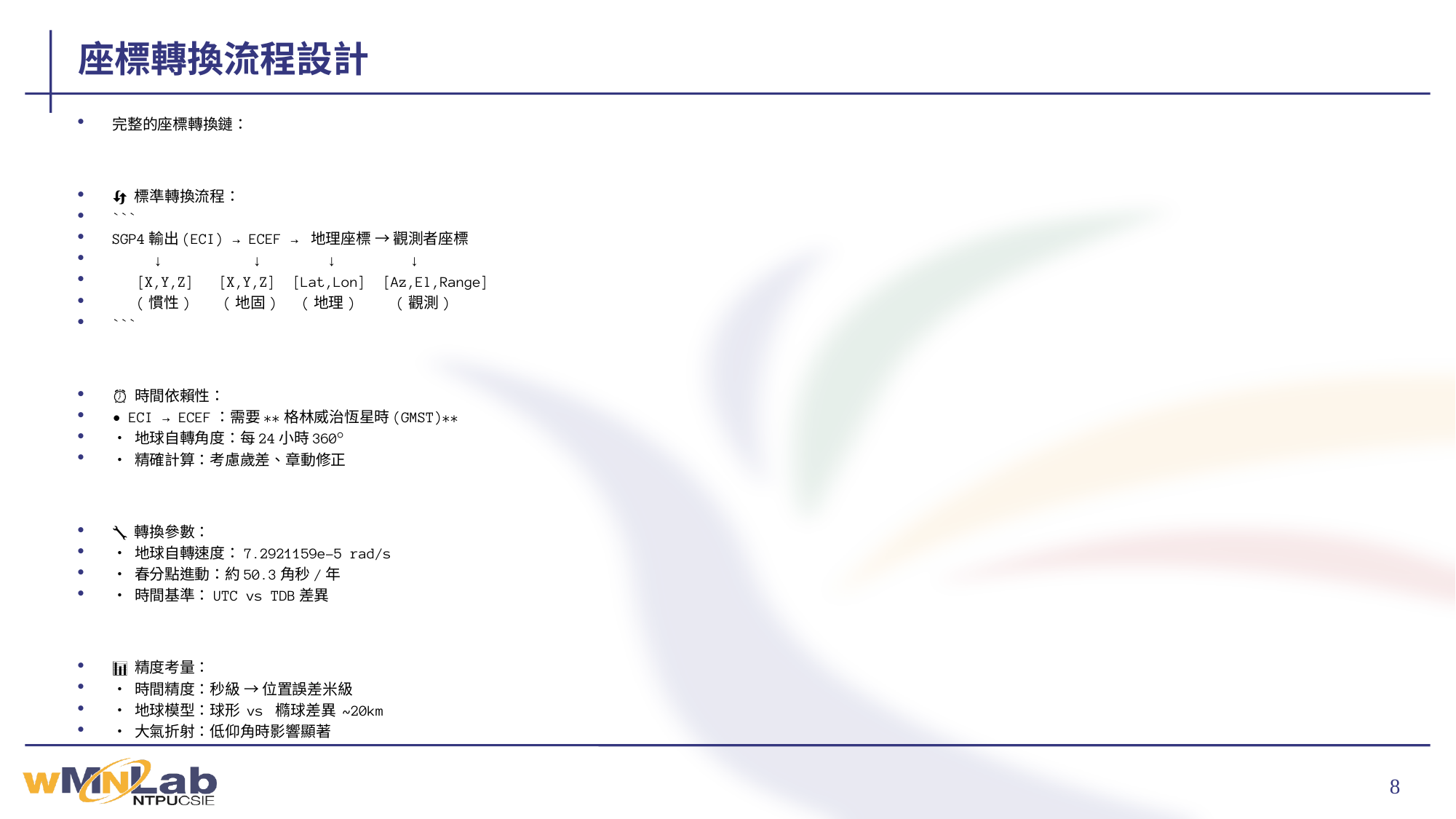

# 座標轉換流程設計
完整的座標轉換鏈：

🔄 標準轉換流程：
```
SGP4輸出(ECI) → ECEF → 地理座標 → 觀測者座標
     ↓           ↓        ↓         ↓
   [X,Y,Z]   [X,Y,Z]  [Lat,Lon]  [Az,El,Range]
   (慣性)    (地固)   (地理)     (觀測)
```

⏰ 時間依賴性：
• ECI → ECEF：需要**格林威治恆星時(GMST)**
• 地球自轉角度：每24小時360°
• 精確計算：考慮歲差、章動修正

🔧 轉換參數：
• 地球自轉速度：7.2921159e-5 rad/s
• 春分點進動：約50.3角秒/年
• 時間基準：UTC vs TDB差異

📊 精度考量：
• 時間精度：秒級 → 位置誤差米級
• 地球模型：球形 vs 橢球差異 ~20km
• 大氣折射：低仰角時影響顯著